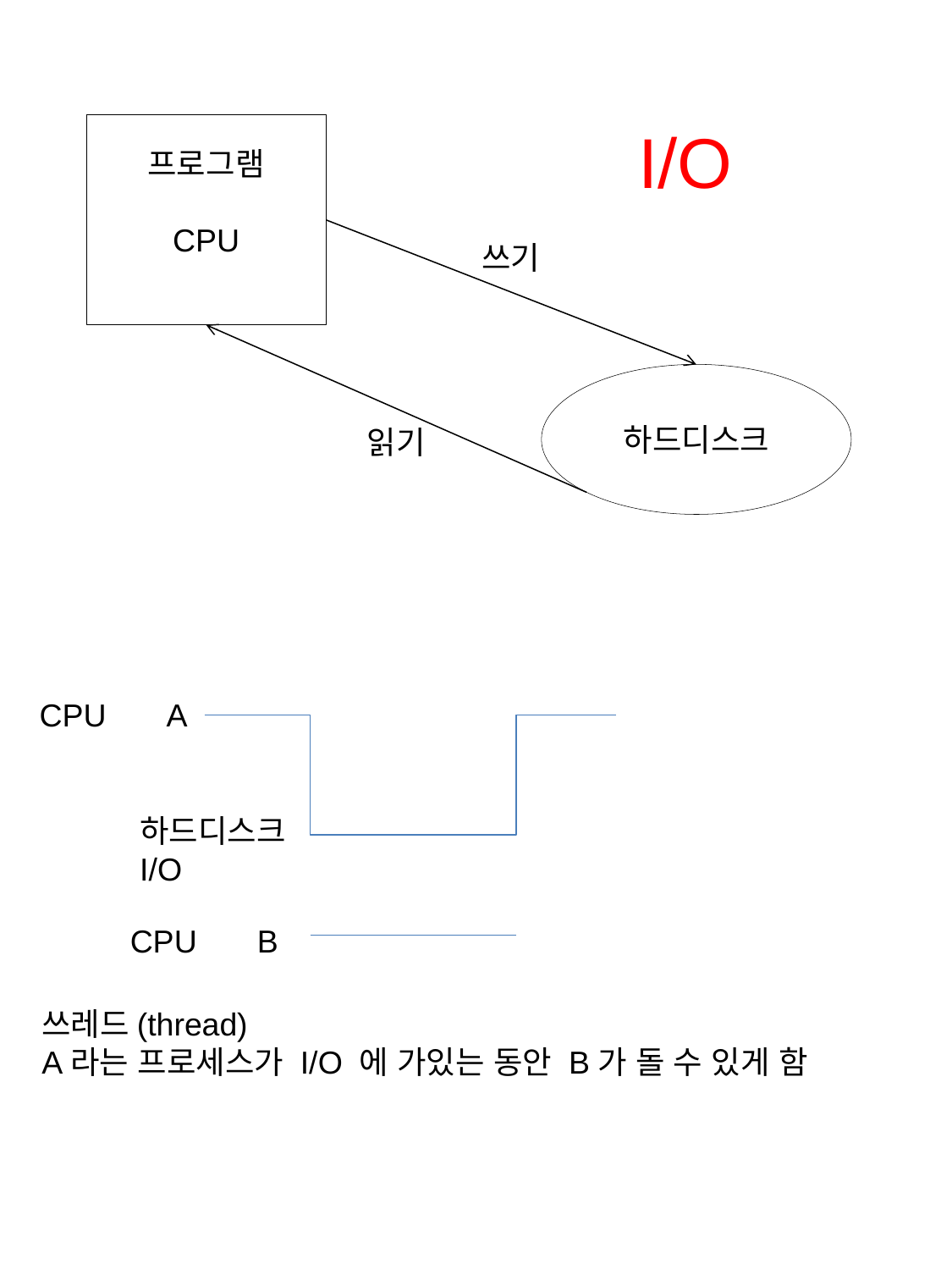

I/O
프로그램

CPU

쓰기
하드디스크
읽기
CPU	A
하드디스크
I/O
CPU	B
쓰레드(thread)
A라는 프로세스가 I/O 에 가있는 동안 B가 돌 수 있게 함